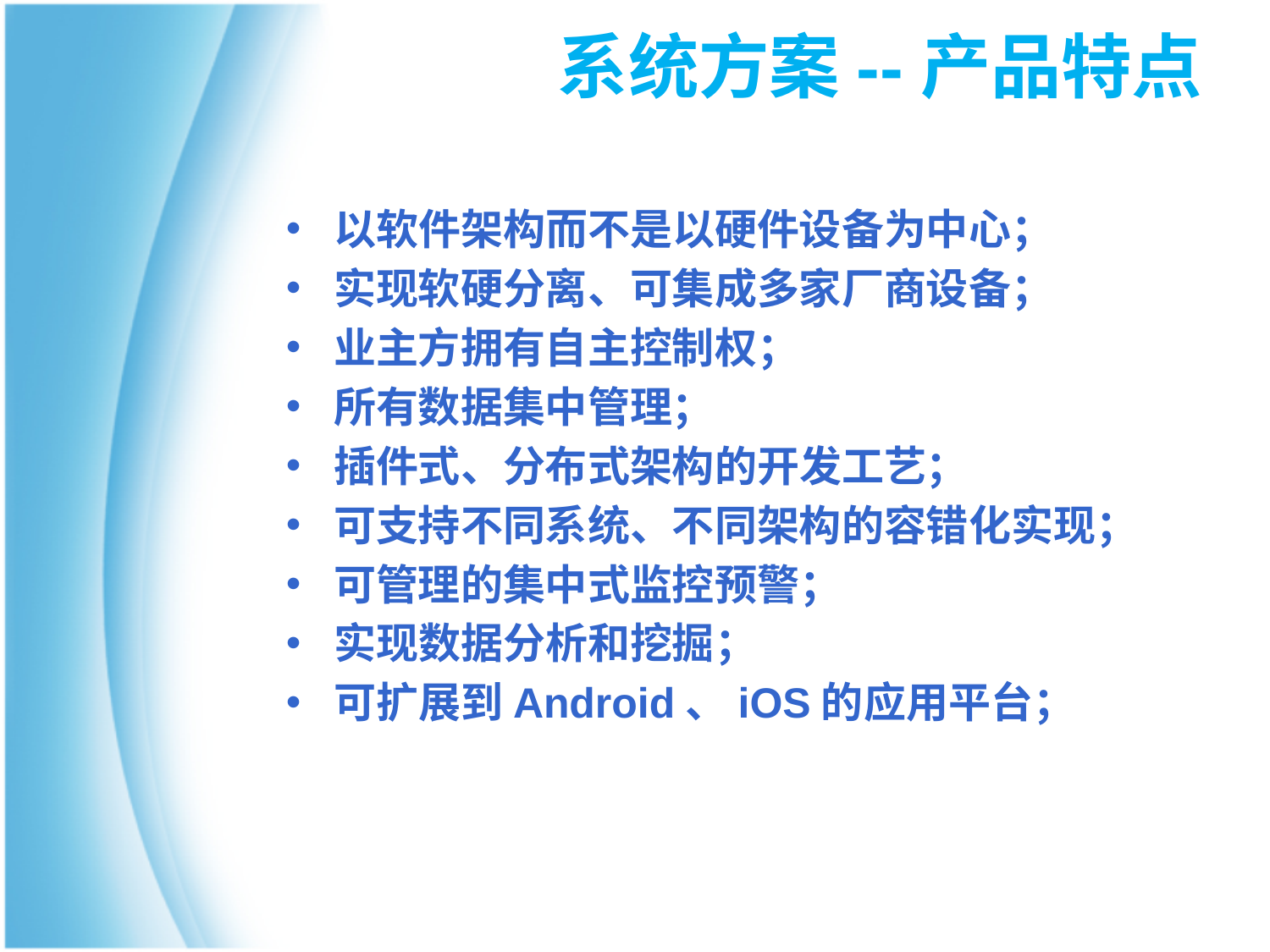

系统方案--产品特点
以软件架构而不是以硬件设备为中心；
实现软硬分离、可集成多家厂商设备；
业主方拥有自主控制权；
所有数据集中管理；
插件式、分布式架构的开发工艺；
可支持不同系统、不同架构的容错化实现；
可管理的集中式监控预警；
实现数据分析和挖掘；
可扩展到Android、iOS的应用平台；